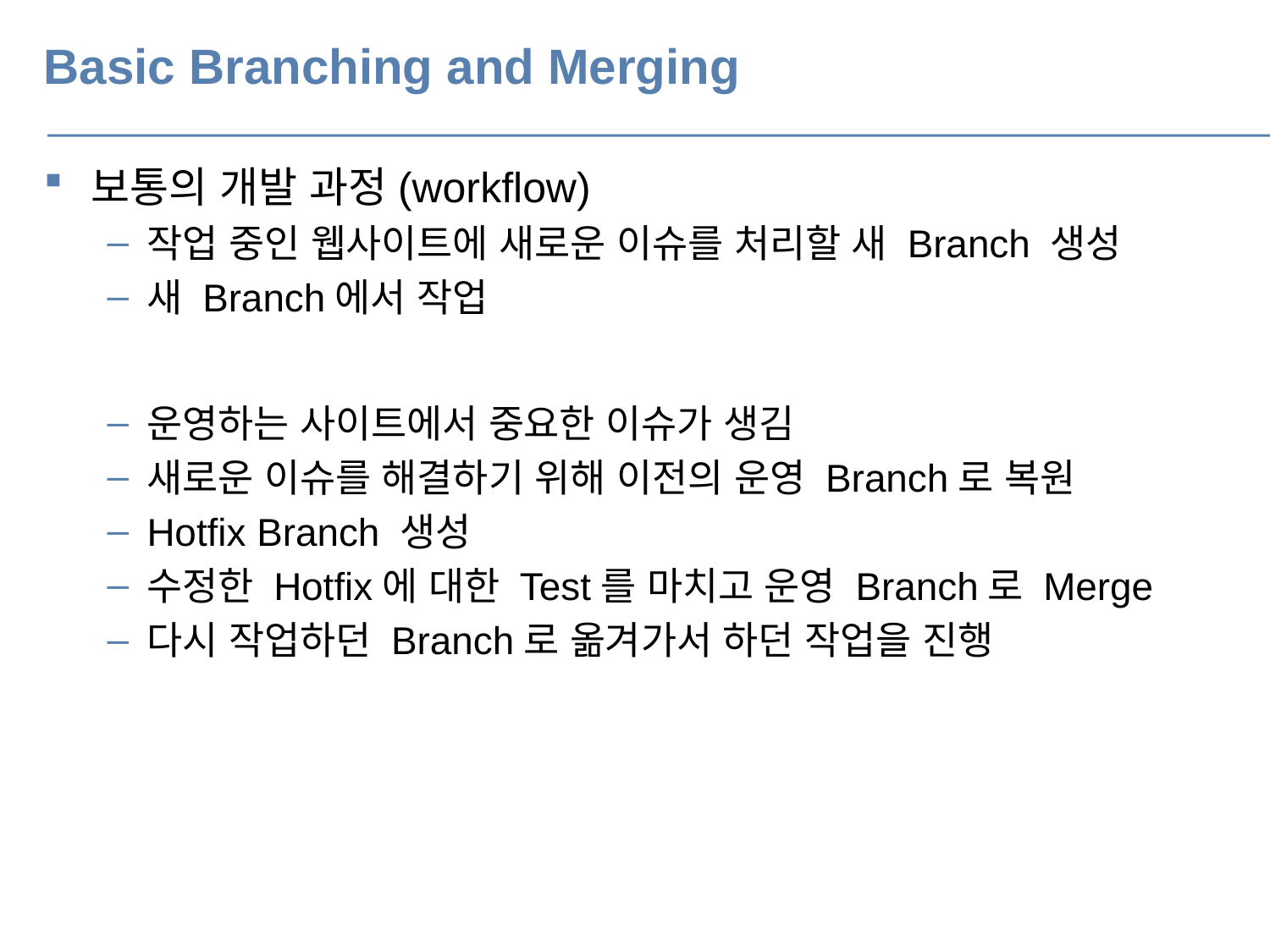

# Basic Branching and Merging
보통의 개발 과정(workflow)
작업 중인 웹사이트에 새로운 이슈를 처리할 새 Branch 생성
새 Branch에서 작업

운영하는 사이트에서 중요한 이슈가 생김
새로운 이슈를 해결하기 위해 이전의 운영 Branch로 복원
Hotfix Branch 생성
수정한 Hotfix에 대한 Test를 마치고 운영 Branch로 Merge
다시 작업하던 Branch로 옮겨가서 하던 작업을 진행